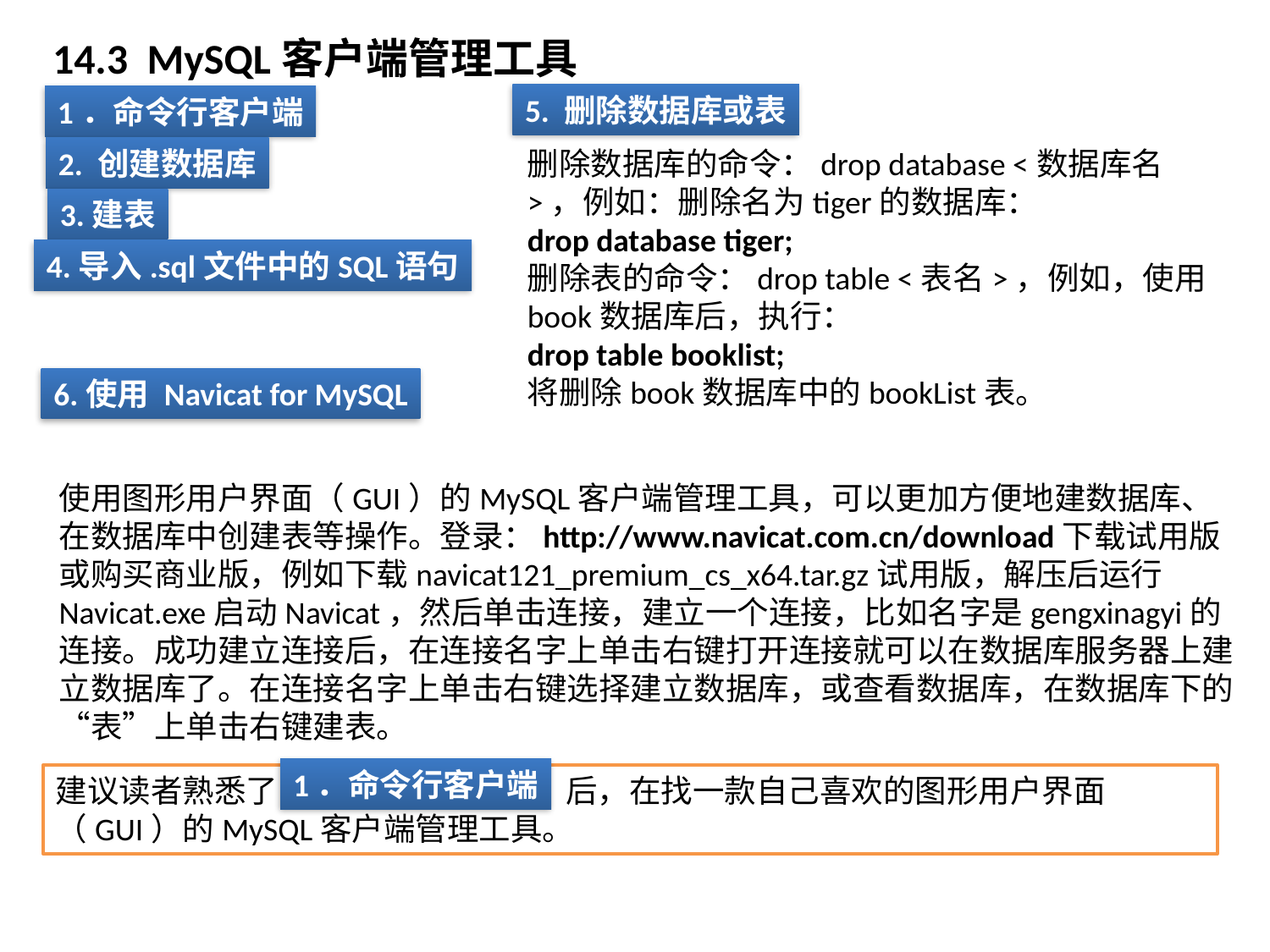

# 14.3  MySQL客户端管理工具
5. 删除数据库或表
1．命令行客户端
2. 创建数据库
删除数据库的命令：drop database <数据库名>，例如：删除名为tiger的数据库：
drop database tiger;
删除表的命令：drop table <表名>，例如，使用book数据库后，执行：
drop table booklist;
将删除book数据库中的bookList表。
3.建表
4.导入.sql文件中的SQL语句
6.使用 Navicat for MySQL
使用图形用户界面（GUI）的MySQL客户端管理工具，可以更加方便地建数据库、在数据库中创建表等操作。登录：http://www.navicat.com.cn/download下载试用版或购买商业版，例如下载navicat121_premium_cs_x64.tar.gz试用版，解压后运行Navicat.exe启动Navicat，然后单击连接，建立一个连接，比如名字是gengxinagyi的连接。成功建立连接后，在连接名字上单击右键打开连接就可以在数据库服务器上建立数据库了。在连接名字上单击右键选择建立数据库，或查看数据库，在数据库下的“表”上单击右键建表。
1．命令行客户端
建议读者熟悉了                                        后，在找一款自己喜欢的图形用户界面（GUI）的MySQL客户端管理工具。